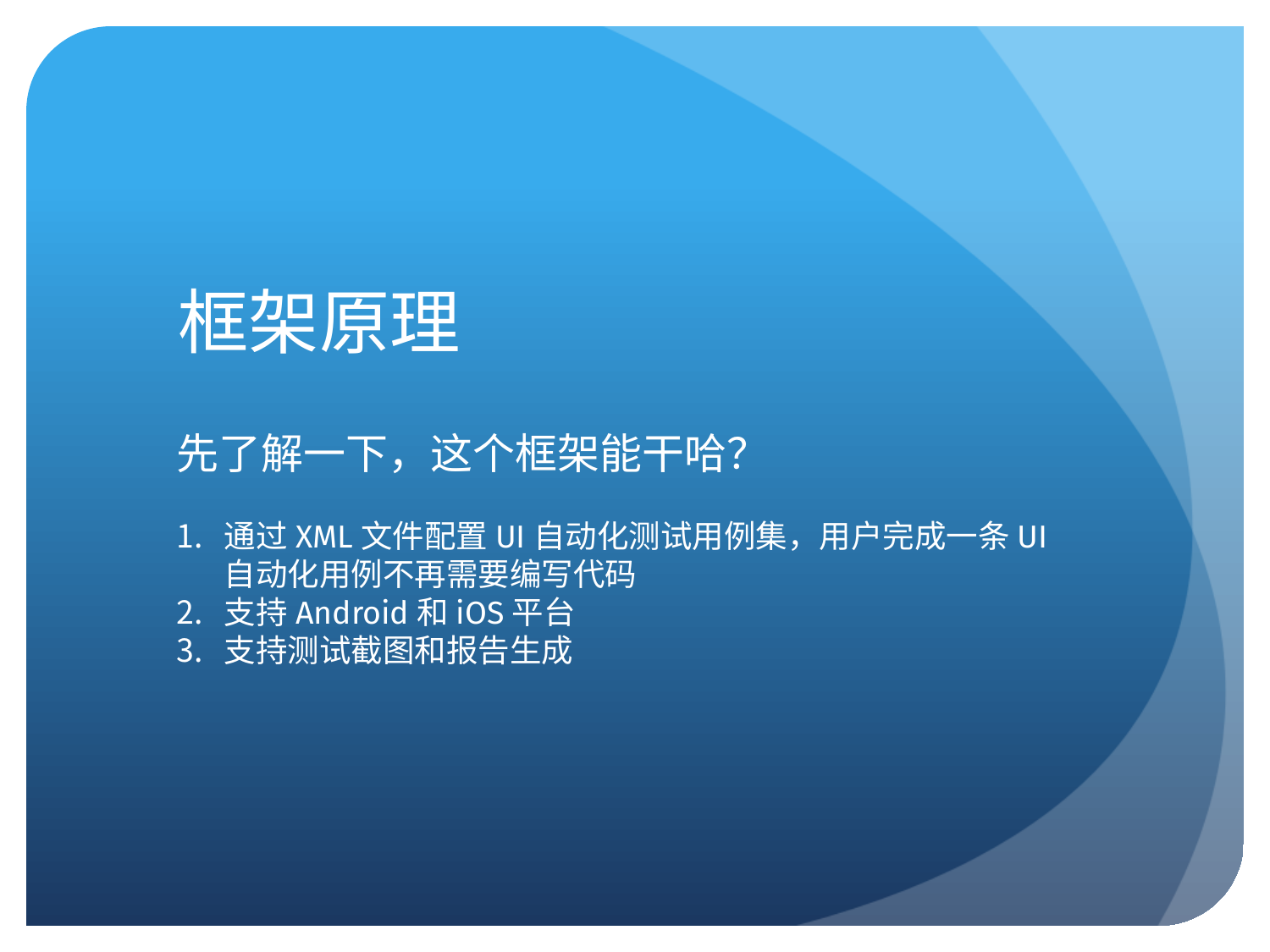

框架原理
先了解一下，这个框架能干哈？

通过XML文件配置UI自动化测试用例集，用户完成一条UI自动化用例不再需要编写代码
支持Android和iOS平台
支持测试截图和报告生成